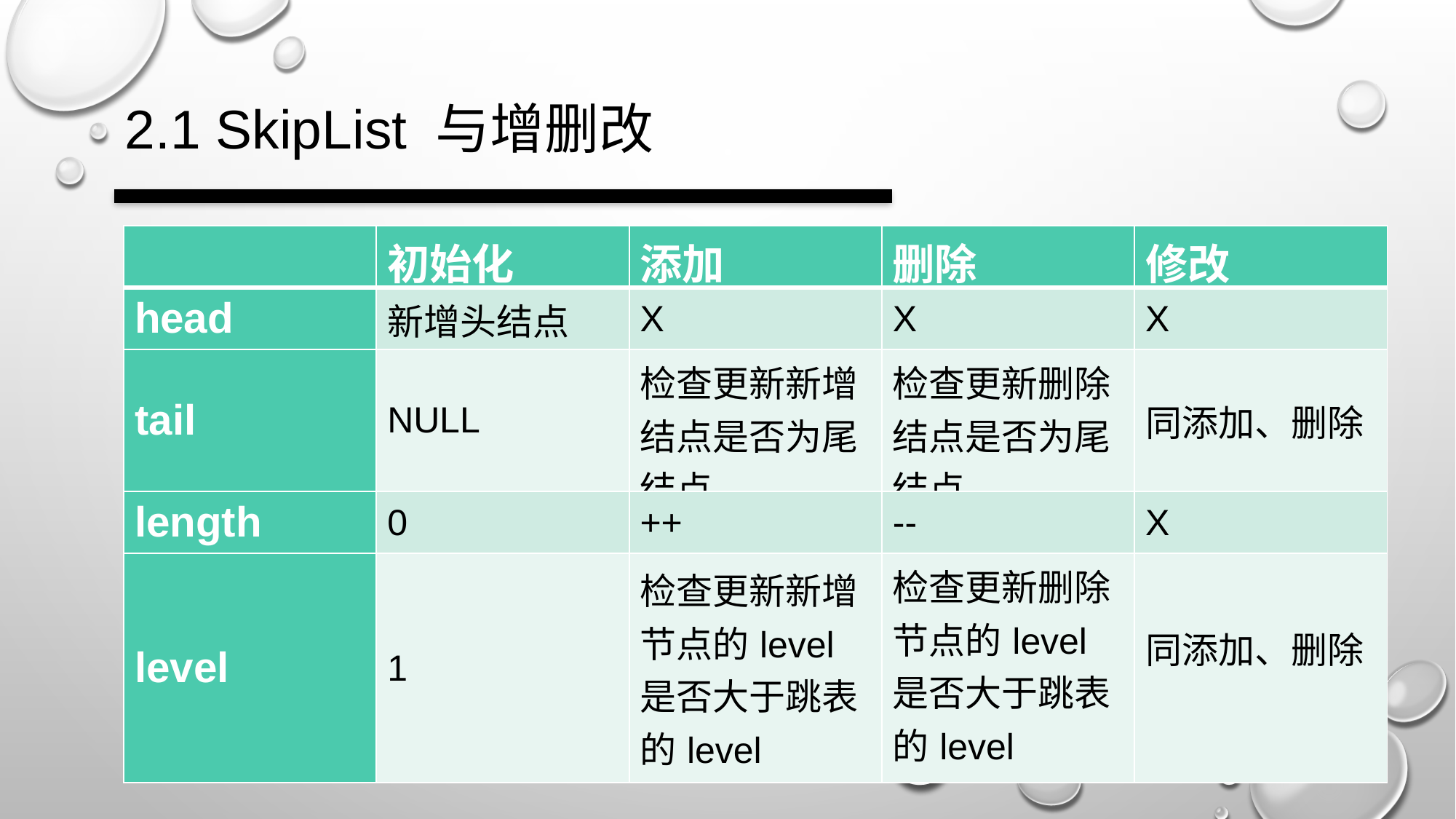

2.1 SkipList 与增删改
|  | 初始化 | 添加 | 删除 | 修改 |
| --- | --- | --- | --- | --- |
| head | 新增头结点 | X | X | X |
| tail | NULL | 检查更新新增结点是否为尾结点 | 检查更新删除结点是否为尾结点 | 同添加、删除 |
| length | 0 | ++ | -- | X |
| level | 1 | 检查更新新增节点的level是否大于跳表的level | 检查更新删除节点的level是否大于跳表的level | 同添加、删除 |